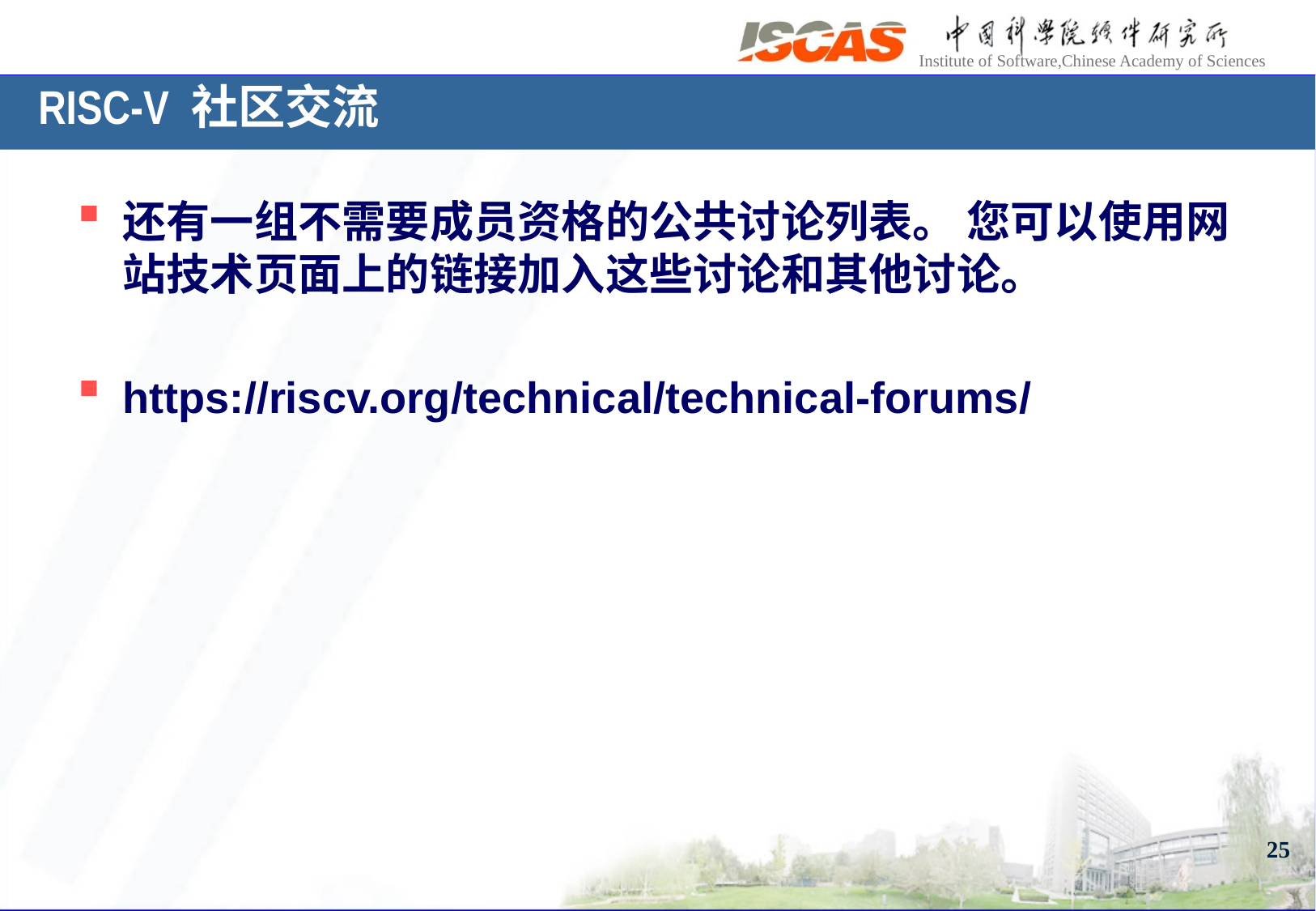

# RISC-V 社区交流
还有一组不需要成员资格的公共讨论列表。 您可以使用网站技术页面上的链接加入这些讨论和其他讨论。

https://riscv.org/technical/technical-forums/
25